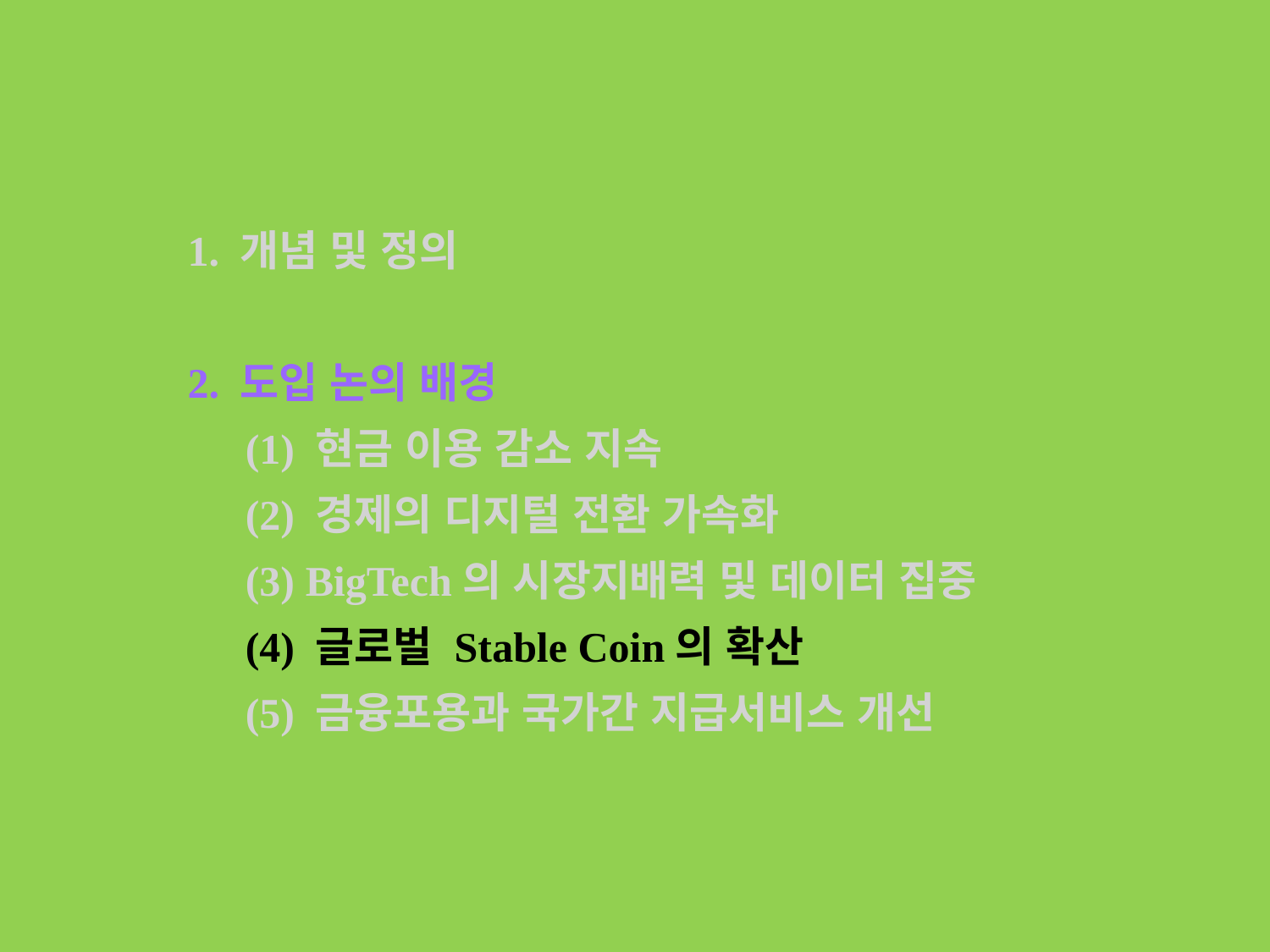

# 1. 개념 및 정의 2. 도입 논의 배경 (1) 현금 이용 감소 지속 (2) 경제의 디지털 전환 가속화 (3) BigTech의 시장지배력 및 데이터 집중 (4) 글로벌 Stable Coin의 확산 (5) 금융포용과 국가간 지급서비스 개선